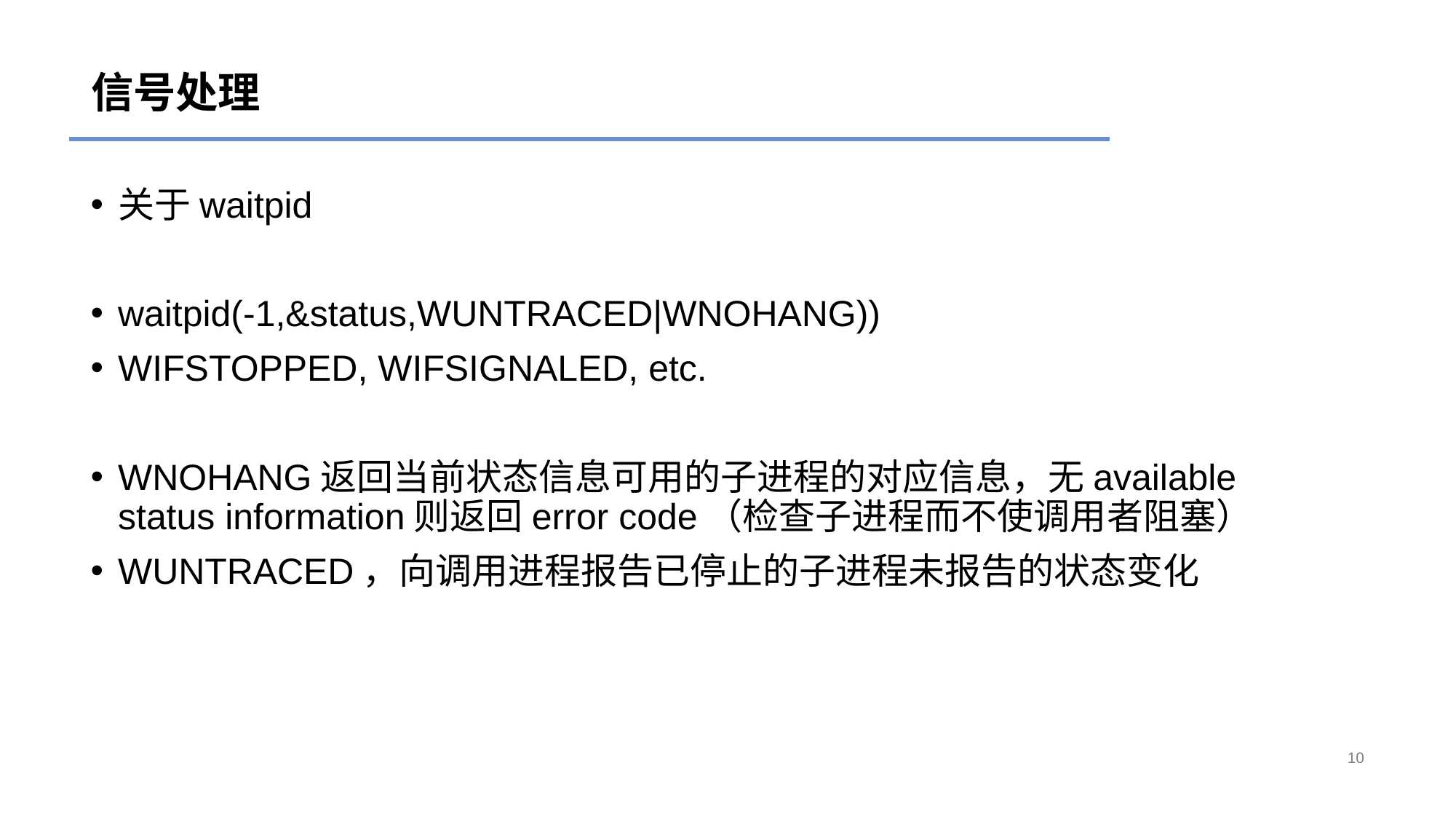

# 信号处理
关于waitpid

waitpid(-1,&status,WUNTRACED|WNOHANG))
WIFSTOPPED, WIFSIGNALED, etc.

WNOHANG返回当前状态信息可用的子进程的对应信息，无available status information则返回error code（检查子进程而不使调用者阻塞）
WUNTRACED，向调用进程报告已停止的子进程未报告的状态变化
10